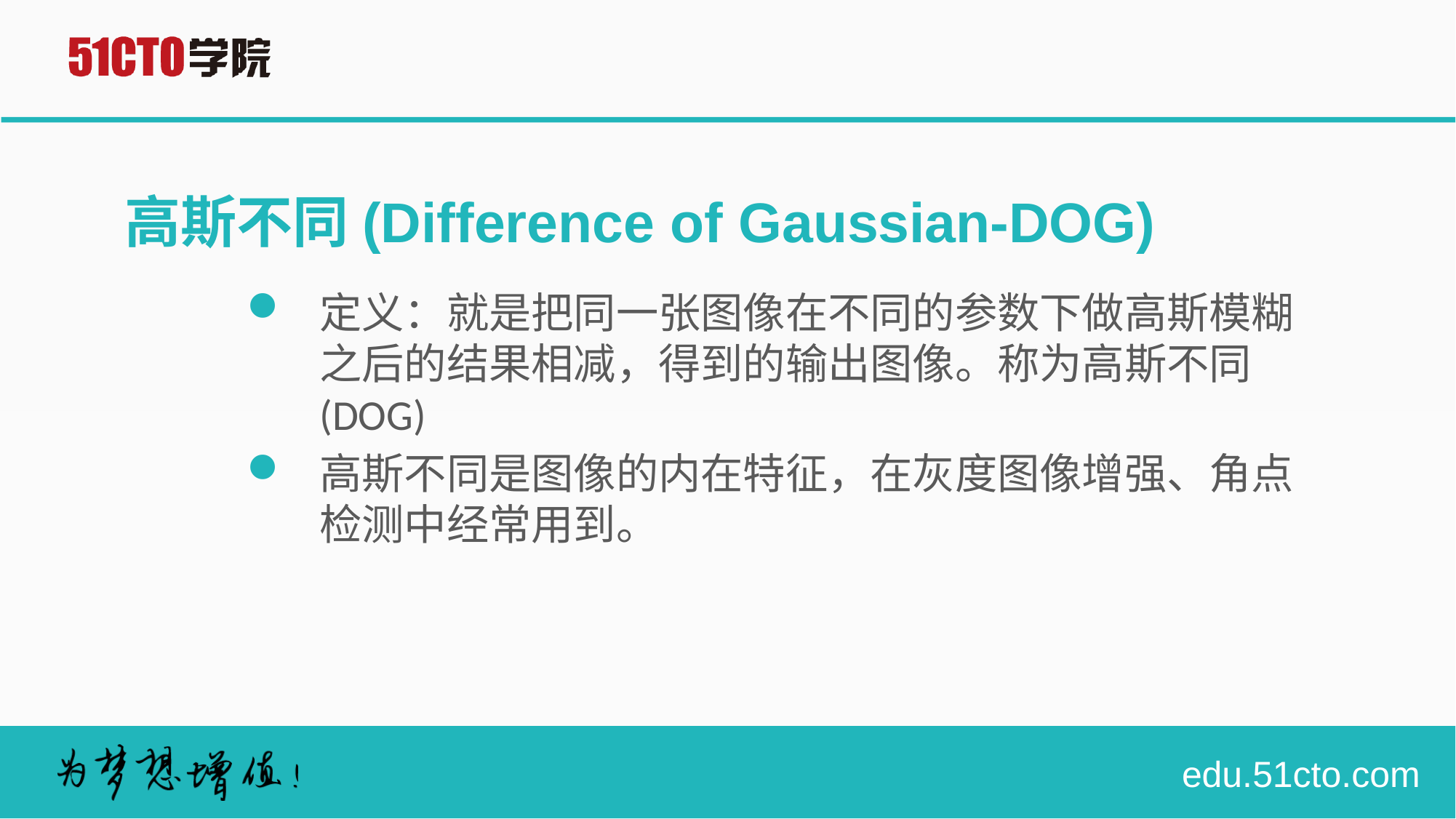

# 高斯不同(Difference of Gaussian-DOG)
定义：就是把同一张图像在不同的参数下做高斯模糊之后的结果相减，得到的输出图像。称为高斯不同(DOG)
高斯不同是图像的内在特征，在灰度图像增强、角点检测中经常用到。